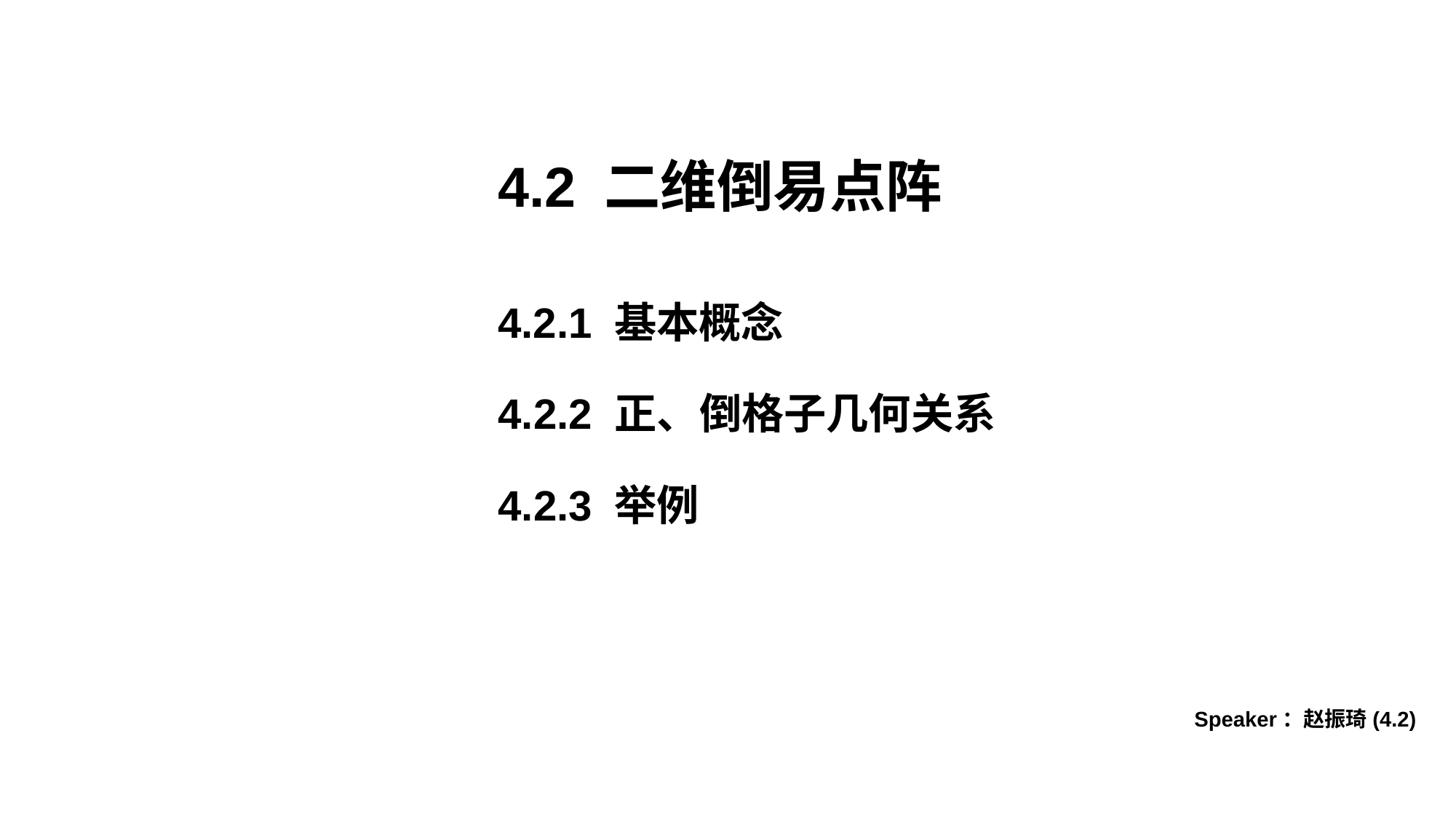

4.2 二维倒易点阵
4.2.1 基本概念

4.2.2 正、倒格子几何关系

4.2.3 举例
Speaker：赵振琦(4.2)